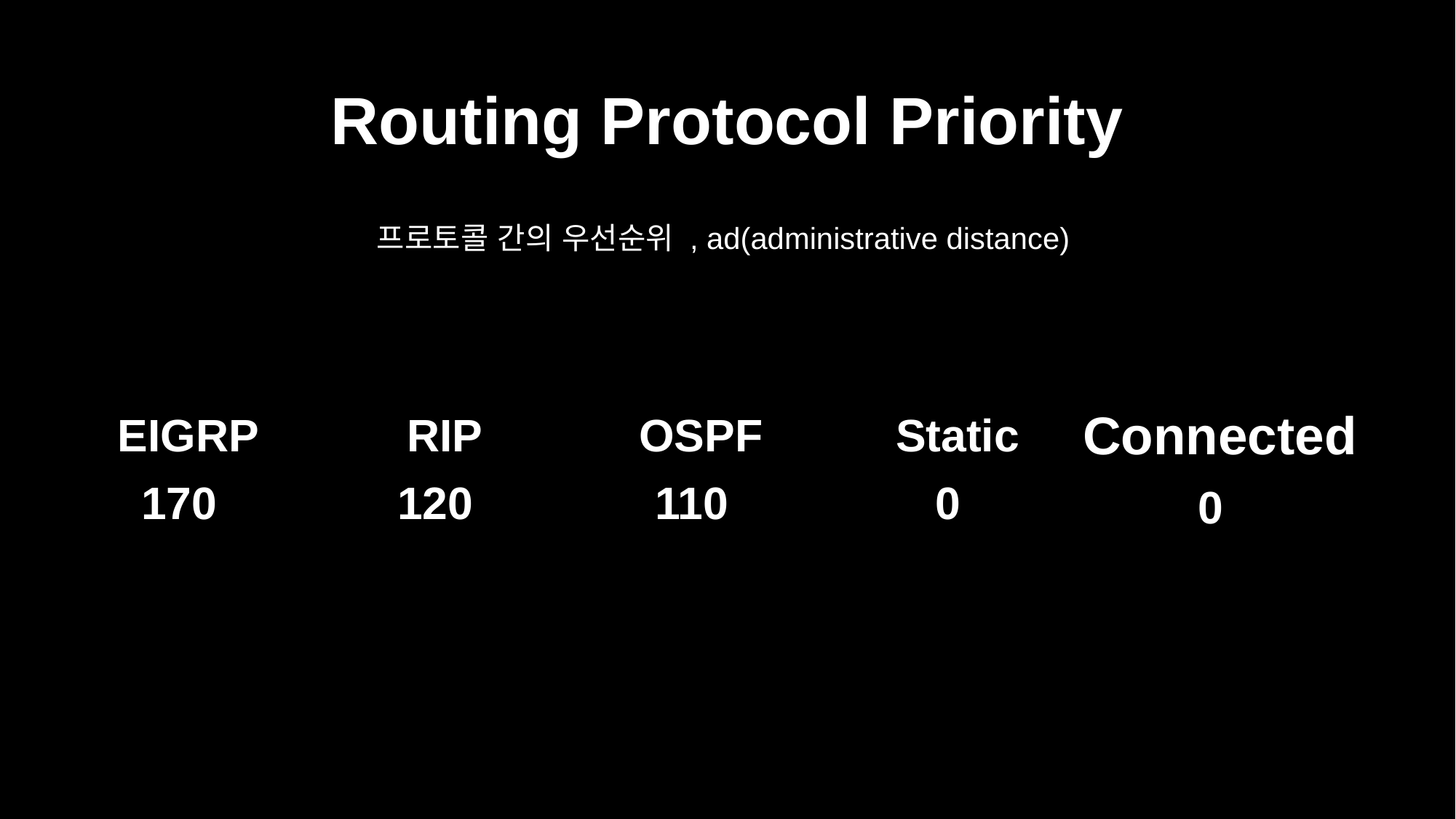

# Routing Protocol Priority
프로토콜 간의 우선순위 , ad(administrative distance)
Static
0
Connected
0
RIP
120
OSPF
110
EIGRP
170